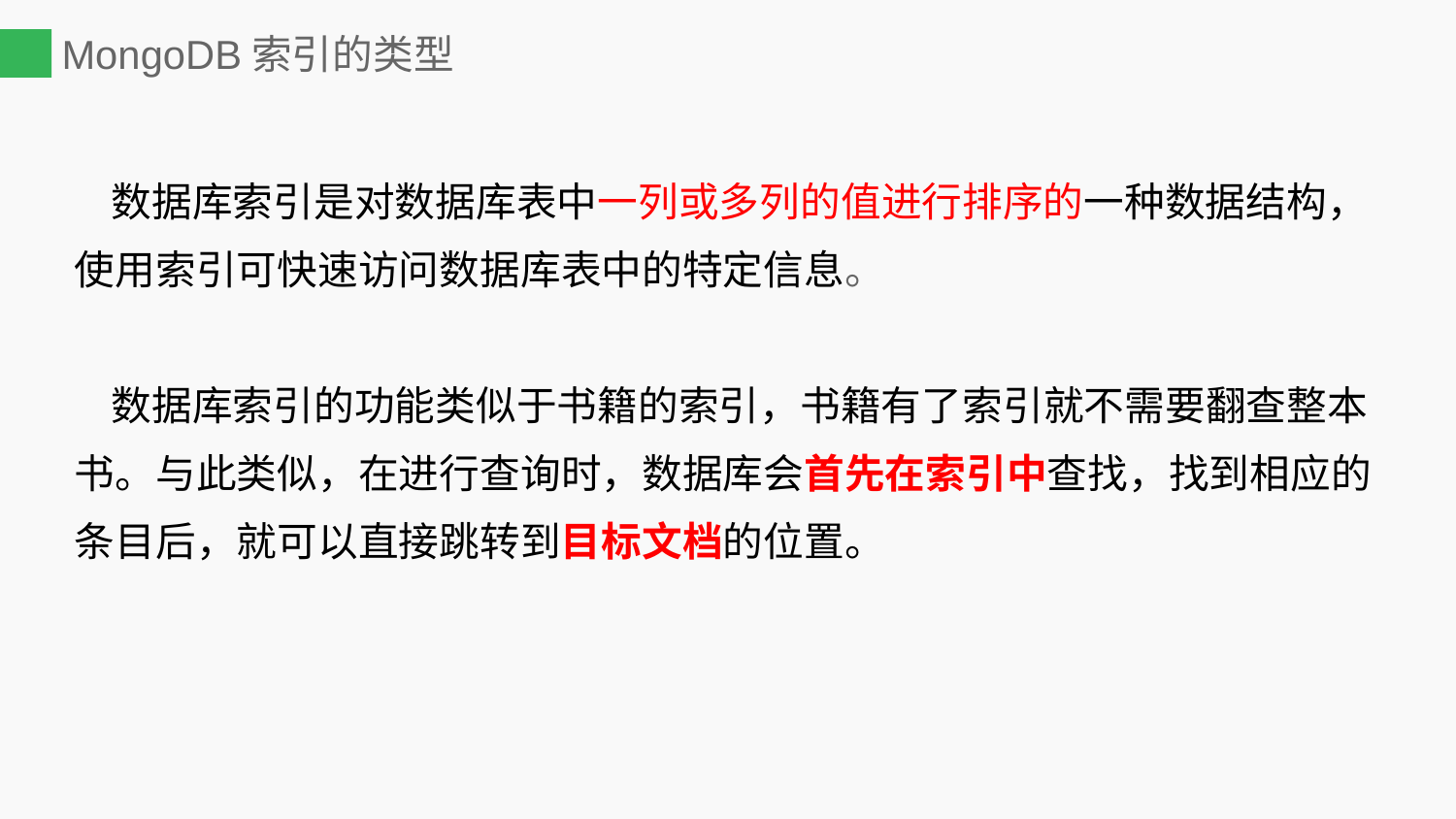

# MongoDB索引的类型
   数据库索引是对数据库表中一列或多列的值进行排序的一种数据结构，使用索引可快速访问数据库表中的特定信息。

   数据库索引的功能类似于书籍的索引，书籍有了索引就不需要翻查整本书。与此类似，在进行查询时，数据库会首先在索引中查找，找到相应的条目后，就可以直接跳转到目标文档的位置。